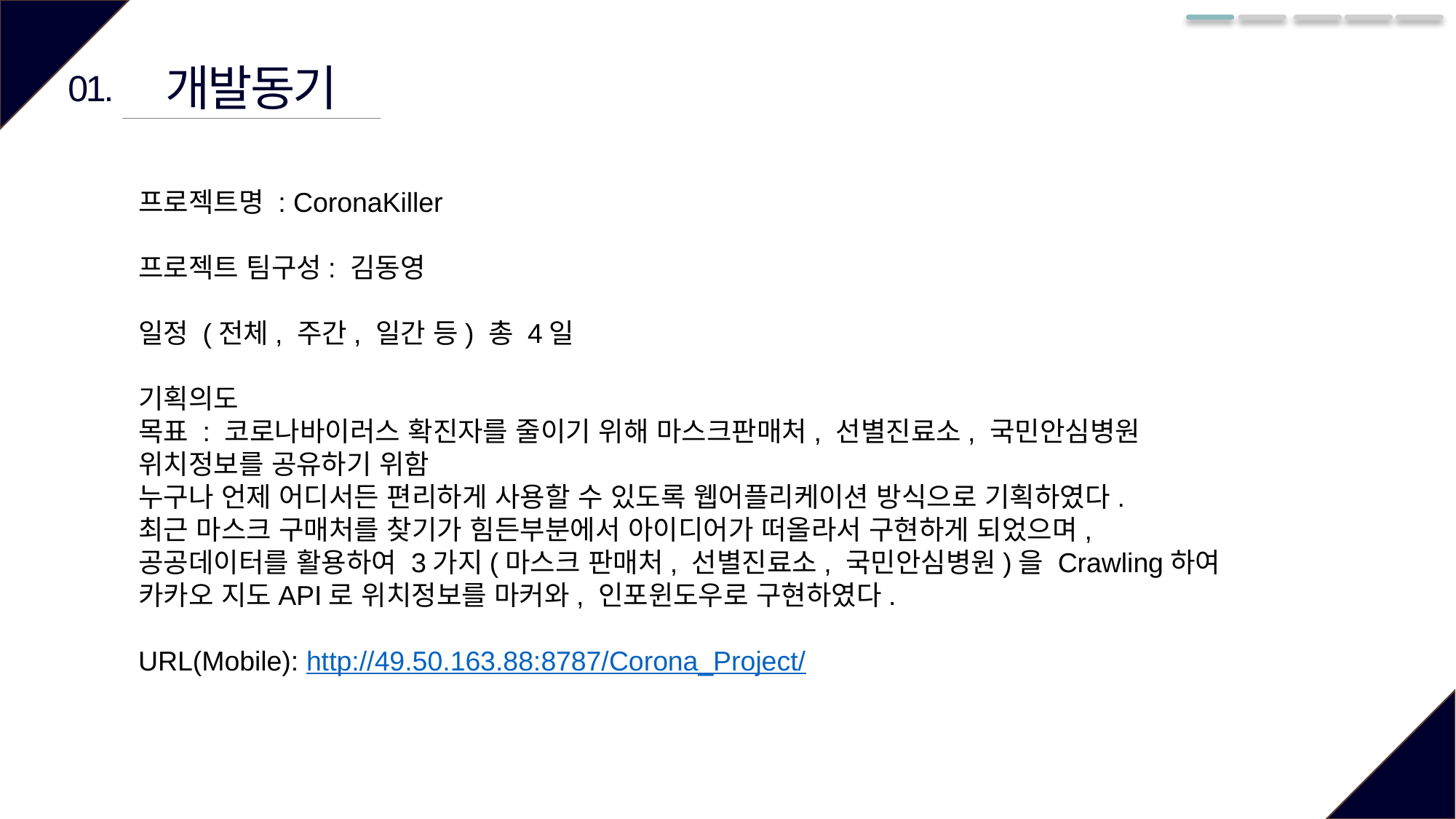

개발동기
01.
프로젝트명 : CoronaKiller

프로젝트 팀구성: 김동영

일정 (전체, 주간, 일간 등) 총 4일

기획의도
목표 : 코로나바이러스 확진자를 줄이기 위해 마스크판매처, 선별진료소, 국민안심병원 위치정보를 공유하기 위함
누구나 언제 어디서든 편리하게 사용할 수 있도록 웹어플리케이션 방식으로 기획하였다.
최근 마스크 구매처를 찾기가 힘든부분에서 아이디어가 떠올라서 구현하게 되었으며,
공공데이터를 활용하여 3가지(마스크 판매처, 선별진료소, 국민안심병원)을 Crawling하여
카카오 지도API로 위치정보를 마커와, 인포윈도우로 구현하였다.

URL(Mobile): http://49.50.163.88:8787/Corona_Project/